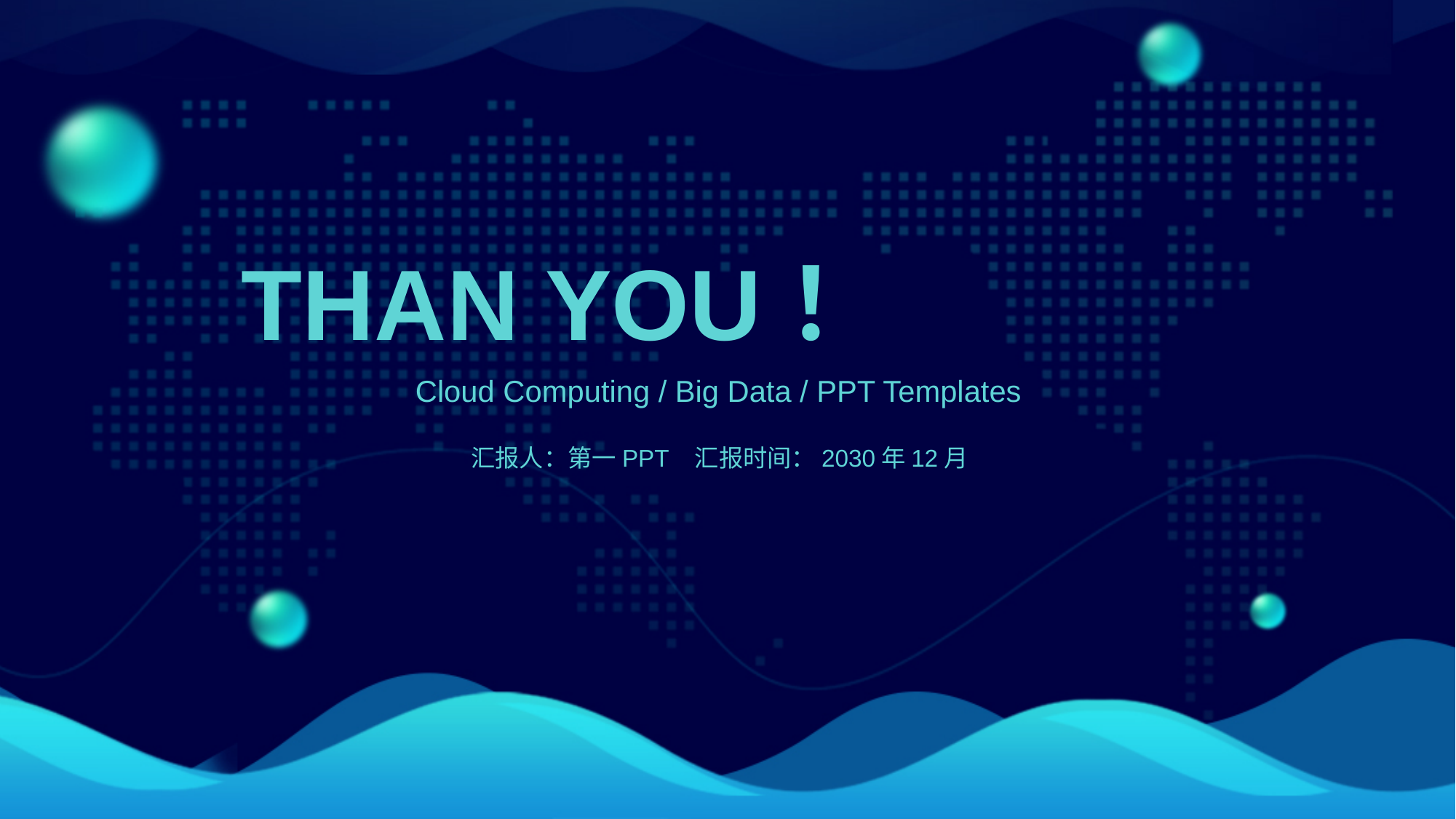

THAN YOU！
Cloud Computing / Big Data / PPT Templates
汇报人：第一PPT   汇报时间：2030年12月